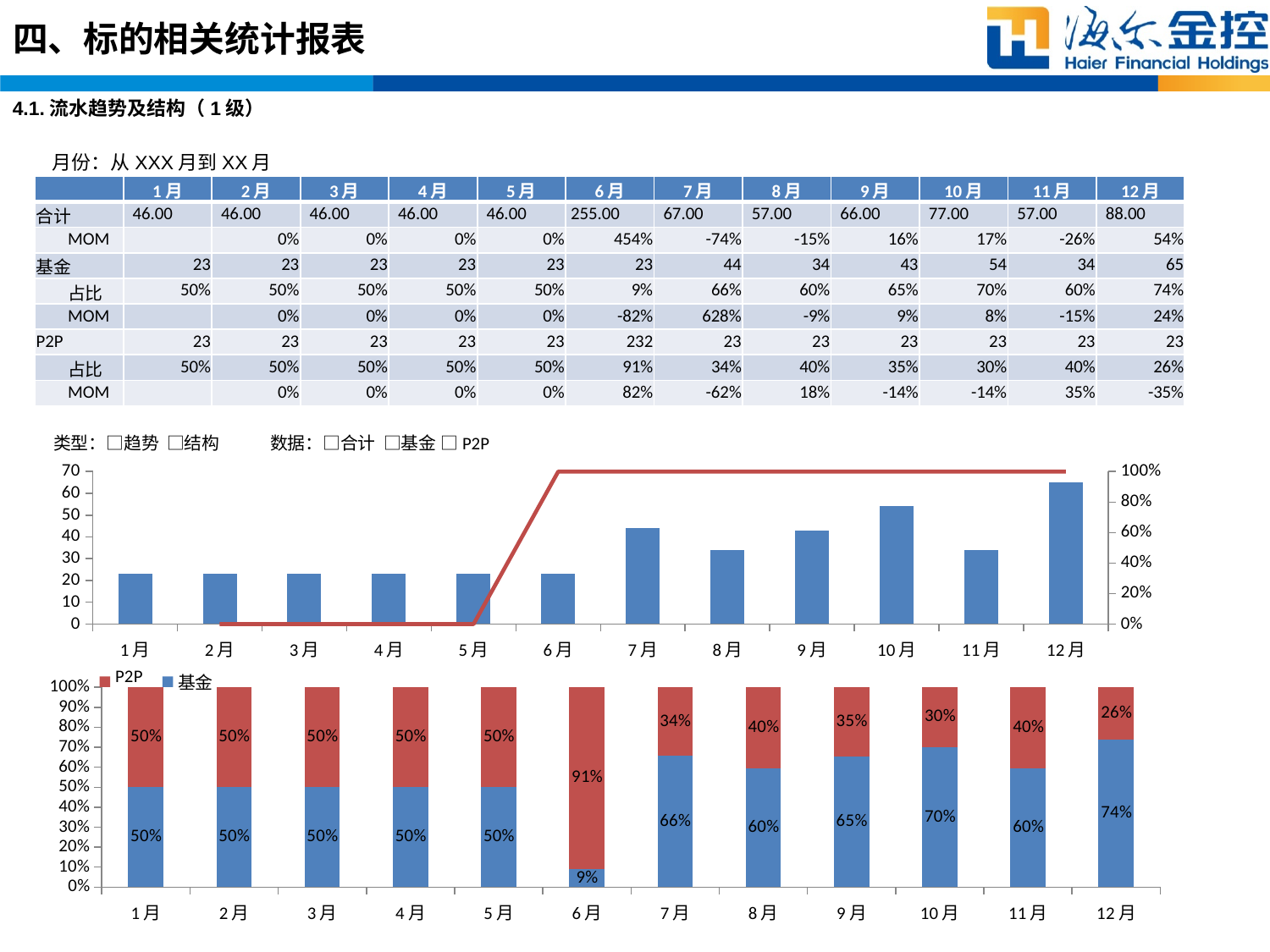

# 四、标的相关统计报表
4.1.流水趋势及结构（1级）
月份：从XXX月到XX月
|  | 1月 | 2月 | 3月 | 4月 | 5月 | 6月 | 7月 | 8月 | 9月 | 10月 | 11月 | 12月 |
| --- | --- | --- | --- | --- | --- | --- | --- | --- | --- | --- | --- | --- |
| 合计 | 46.00 | 46.00 | 46.00 | 46.00 | 46.00 | 255.00 | 67.00 | 57.00 | 66.00 | 77.00 | 57.00 | 88.00 |
| MOM |  | 0% | 0% | 0% | 0% | 454% | -74% | -15% | 16% | 17% | -26% | 54% |
| 基金 | 23 | 23 | 23 | 23 | 23 | 23 | 44 | 34 | 43 | 54 | 34 | 65 |
| 占比 | 50% | 50% | 50% | 50% | 50% | 9% | 66% | 60% | 65% | 70% | 60% | 74% |
| MOM |  | 0% | 0% | 0% | 0% | -82% | 628% | -9% | 9% | 8% | -15% | 24% |
| P2P | 23 | 23 | 23 | 23 | 23 | 232 | 23 | 23 | 23 | 23 | 23 | 23 |
| 占比 | 50% | 50% | 50% | 50% | 50% | 91% | 34% | 40% | 35% | 30% | 40% | 26% |
| MOM |  | 0% | 0% | 0% | 0% | 82% | -62% | 18% | -14% | -14% | 35% | -35% |
类型：□趋势  □结构
数据：□合计  □基金 □P2P

### Chart

| Category |  |  |
|---|---|---|
| 1月 | 23.0 | None |
| 2月 | 23.0 | 0.0 |
| 3月 | 23.0 | 0.0 |
| 4月 | 23.0 | 0.0 |
| 5月 | 23.0 | 0.0 |
| 6月 | 23.0 | 4.543478260869565 |
| 7月 | 44.0 | -0.7372549019607844 |
| 8月 | 34.0 | -0.14925373134328357 |
| 9月 | 43.0 | 0.1578947368421053 |
| 10月 | 54.0 | 0.16666666666666674 |
| 11月 | 34.0 | -0.2597402597402597 |
| 12月 | 65.0 | 0.5438596491228069 |

### Chart

| Category | 基金 | P2P |
|---|---|---|
| 1月 | 0.5 | 0.5 |
| 2月 | 0.5 | 0.5 |
| 3月 | 0.5 | 0.5 |
| 4月 | 0.5 | 0.5 |
| 5月 | 0.5 | 0.5 |
| 6月 | 0.09019607843137255 | 0.9098039215686274 |
| 7月 | 0.6567164179104478 | 0.34328358208955223 |
| 8月 | 0.5964912280701754 | 0.40350877192982454 |
| 9月 | 0.6515151515151515 | 0.3484848484848485 |
| 10月 | 0.7012987012987013 | 0.2987012987012987 |
| 11月 | 0.5964912280701754 | 0.40350877192982454 |
| 12月 | 0.7386363636363636 | 0.26136363636363635 |